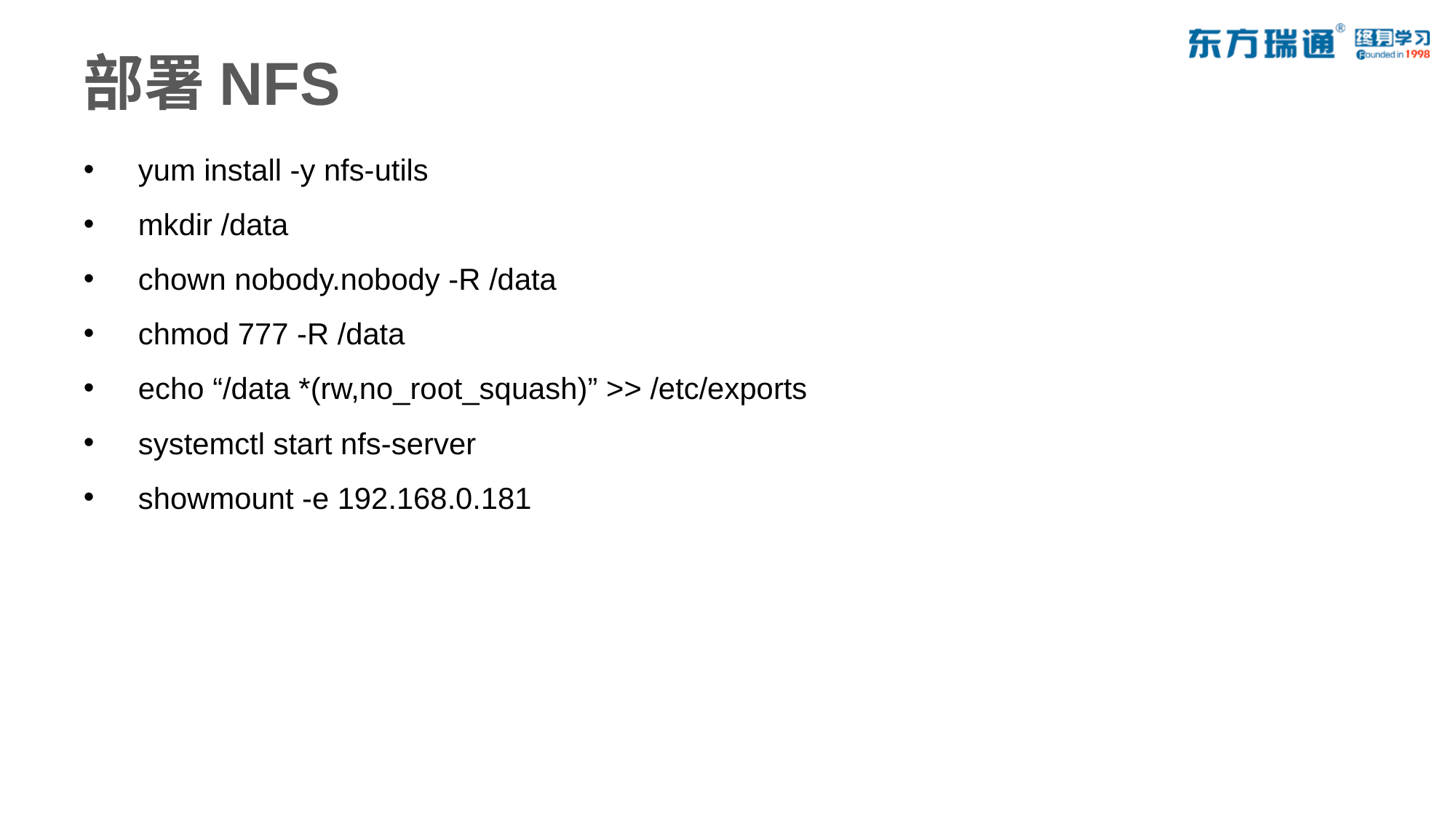

# 部署NFS
yum install -y nfs-utils
mkdir /data
chown nobody.nobody -R /data
chmod 777 -R /data
echo “/data *(rw,no_root_squash)” >> /etc/exports
systemctl start nfs-server
showmount -e 192.168.0.181